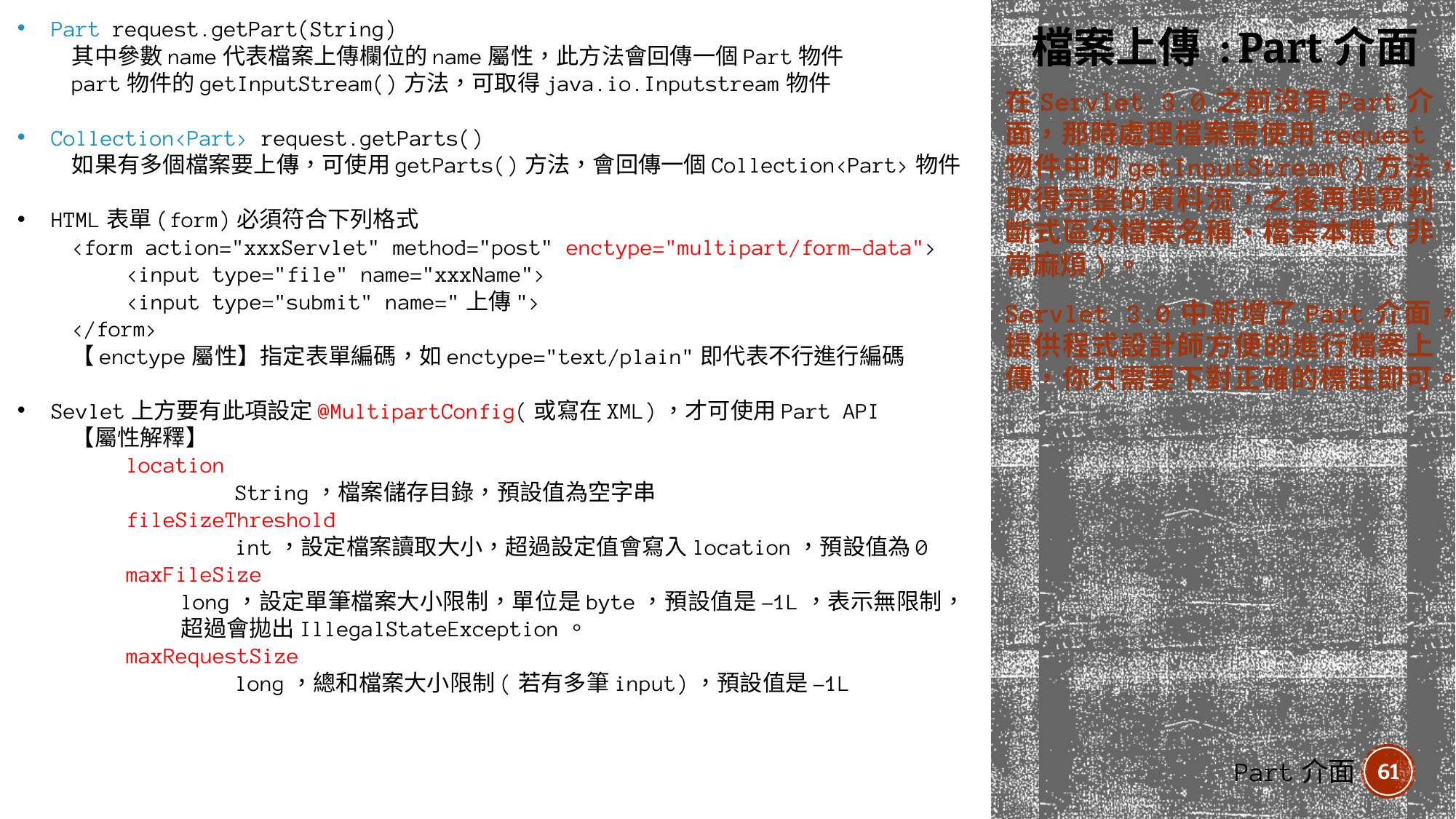

Part request.getPart(String)
其中參數name代表檔案上傳欄位的name屬性，此方法會回傳一個Part物件
part物件的getInputStream()方法，可取得java.io.Inputstream物件

Collection<Part> request.getParts()
如果有多個檔案要上傳，可使用getParts()方法，會回傳一個Collection<Part>物件

HTML表單(form)必須符合下列格式
<form action="xxxServlet" method="post" enctype="multipart/form-data">
<input type="file" name="xxxName">
<input type="submit" name="上傳">
</form>
【enctype屬性】指定表單編碼，如enctype="text/plain"即代表不行進行編碼

Sevlet上方要有此項設定@MultipartConfig(或寫在XML)，才可使用Part API
【屬性解釋】
location
	String，檔案儲存目錄，預設值為空字串
fileSizeThreshold
	int，設定檔案讀取大小，超過設定值會寫入location，預設值為0
maxFileSize
long，設定單筆檔案大小限制，單位是byte，預設值是-1L，表示無限制，超過會拋出IllegalStateException。
maxRequestSize
	long，總和檔案大小限制(若有多筆input)，預設值是-1L
檔案上傳 : Part介面
在Servlet 3.0之前沒有Part介面，那時處理檔案需使用request物件中的getInputStream()方法，取得完整的資料流，之後再撰寫判斷式區分檔案名稱、檔案本體(非常麻煩)。
Servlet 3.0中新增了Part介面，提供程式設計師方便的進行檔案上傳，你只需要下對正確的標註即可。
Part介面
61